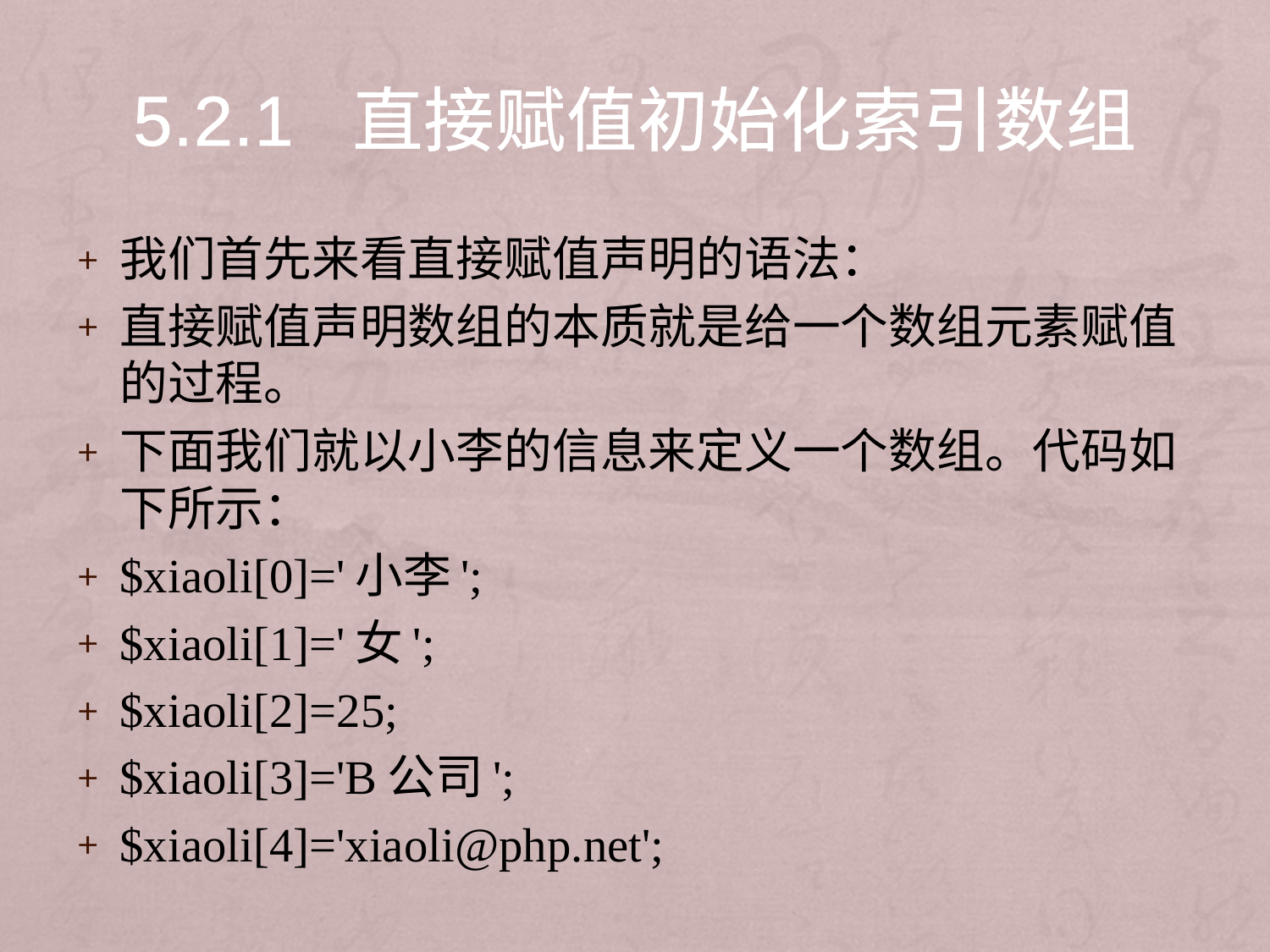

# 5.2.1  直接赋值初始化索引数组
我们首先来看直接赋值声明的语法：
直接赋值声明数组的本质就是给一个数组元素赋值的过程。
下面我们就以小李的信息来定义一个数组。代码如下所示：
$xiaoli[0]='小李';
$xiaoli[1]='女';
$xiaoli[2]=25;
$xiaoli[3]='B公司';
$xiaoli[4]='xiaoli@php.net';